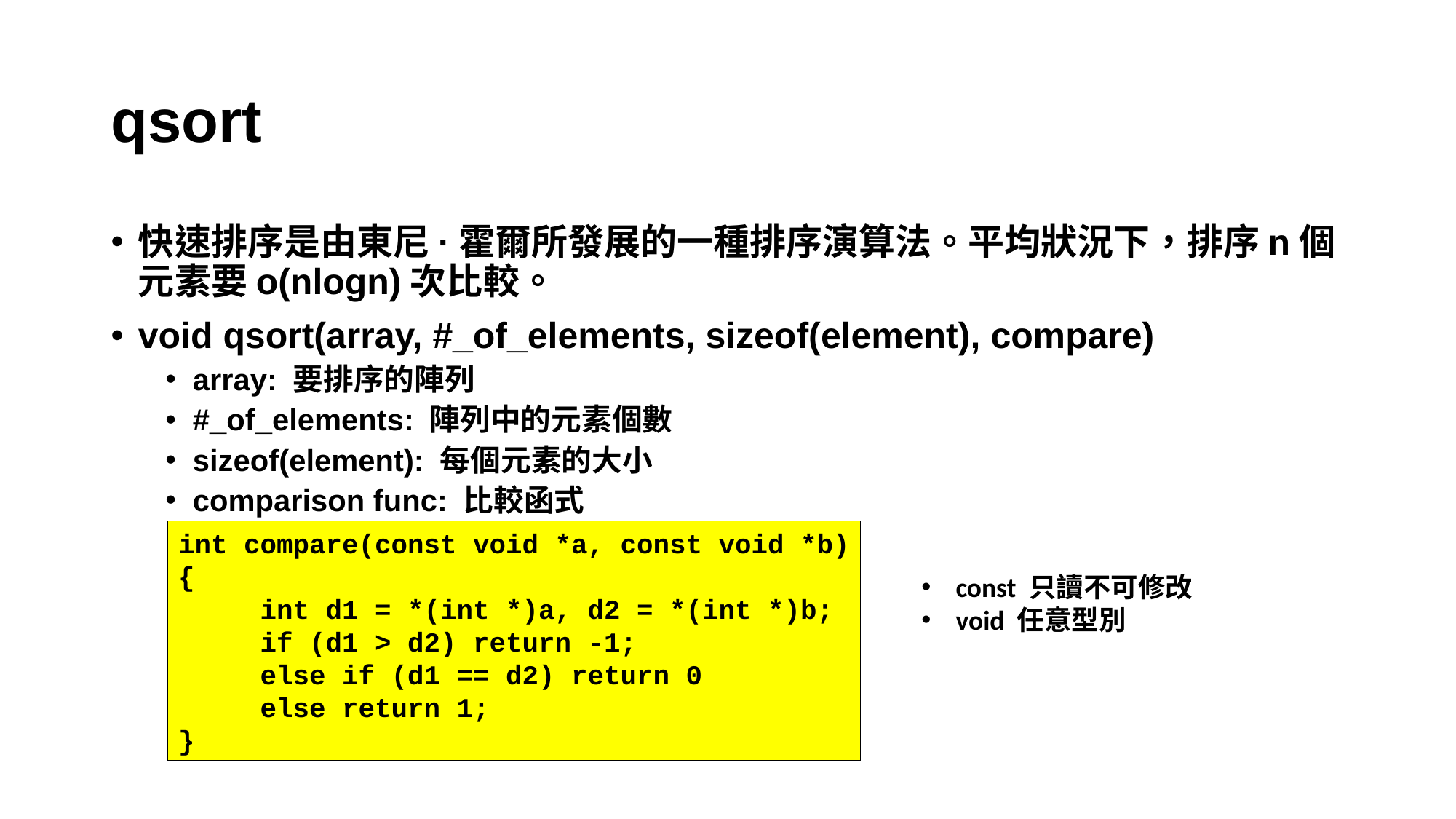

# qsort
快速排序是由東尼·霍爾所發展的一種排序演算法。平均狀況下，排序n個元素要o(nlogn)次比較。
void qsort(array, #_of_elements, sizeof(element), compare)
array: 要排序的陣列
#_of_elements: 陣列中的元素個數
sizeof(element): 每個元素的大小
comparison func: 比較函式

int compare(const void *a, const void *b)
{
     int d1 = *(int *)a, d2 = *(int *)b;
     if (d1 > d2) return -1;
     else if (d1 == d2) return 0
     else return 1;
}
const 只讀不可修改
void 任意型別